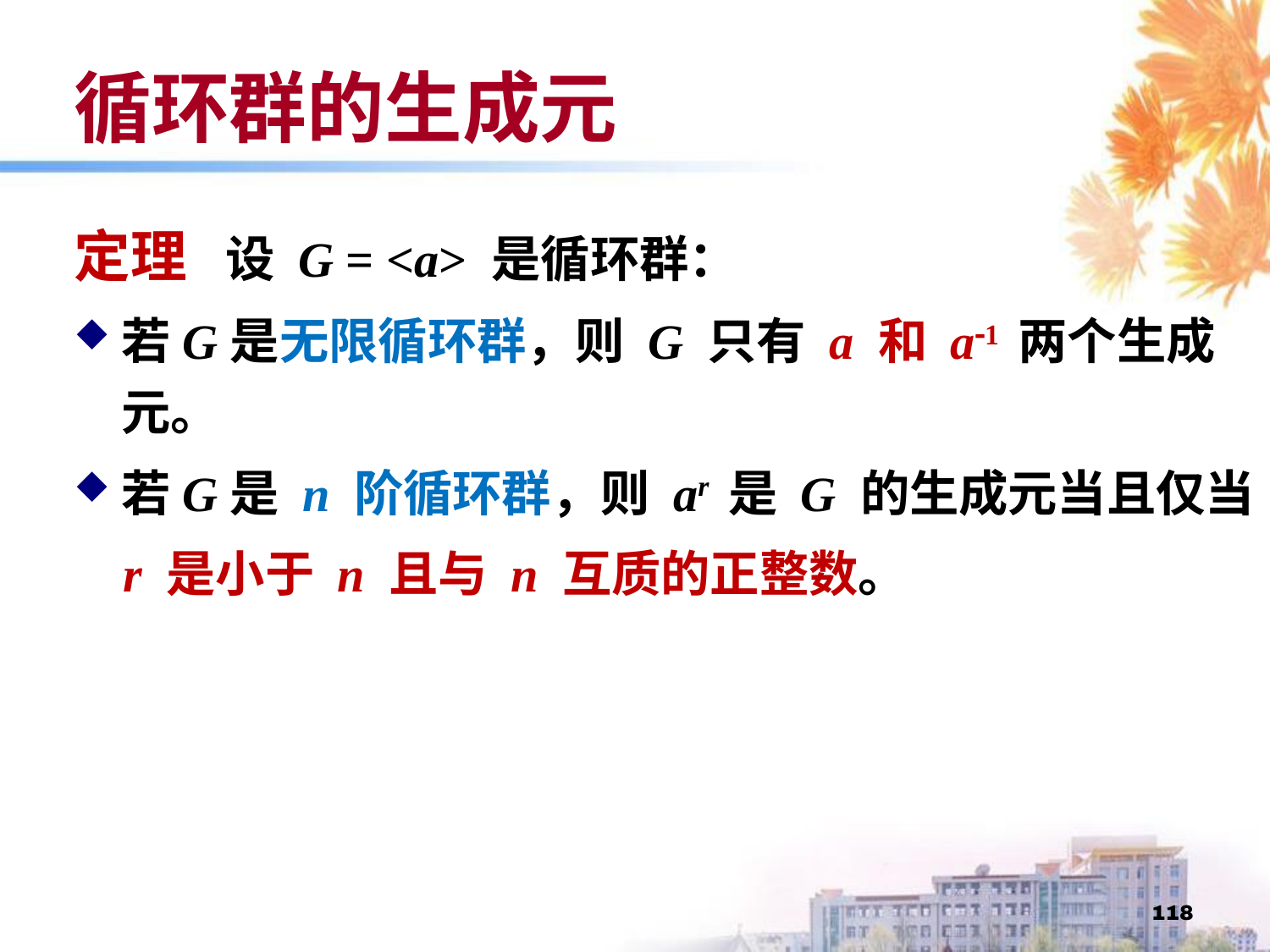

# 循环群的生成元
定理   设 G = <a> 是循环群：
若G是无限循环群，则 G 只有 a 和 a−1 两个生成元。
若G是 n 阶循环群，则 ar 是 G 的生成元当且仅当
    r 是小于 n 且与 n 互质的正整数。
118